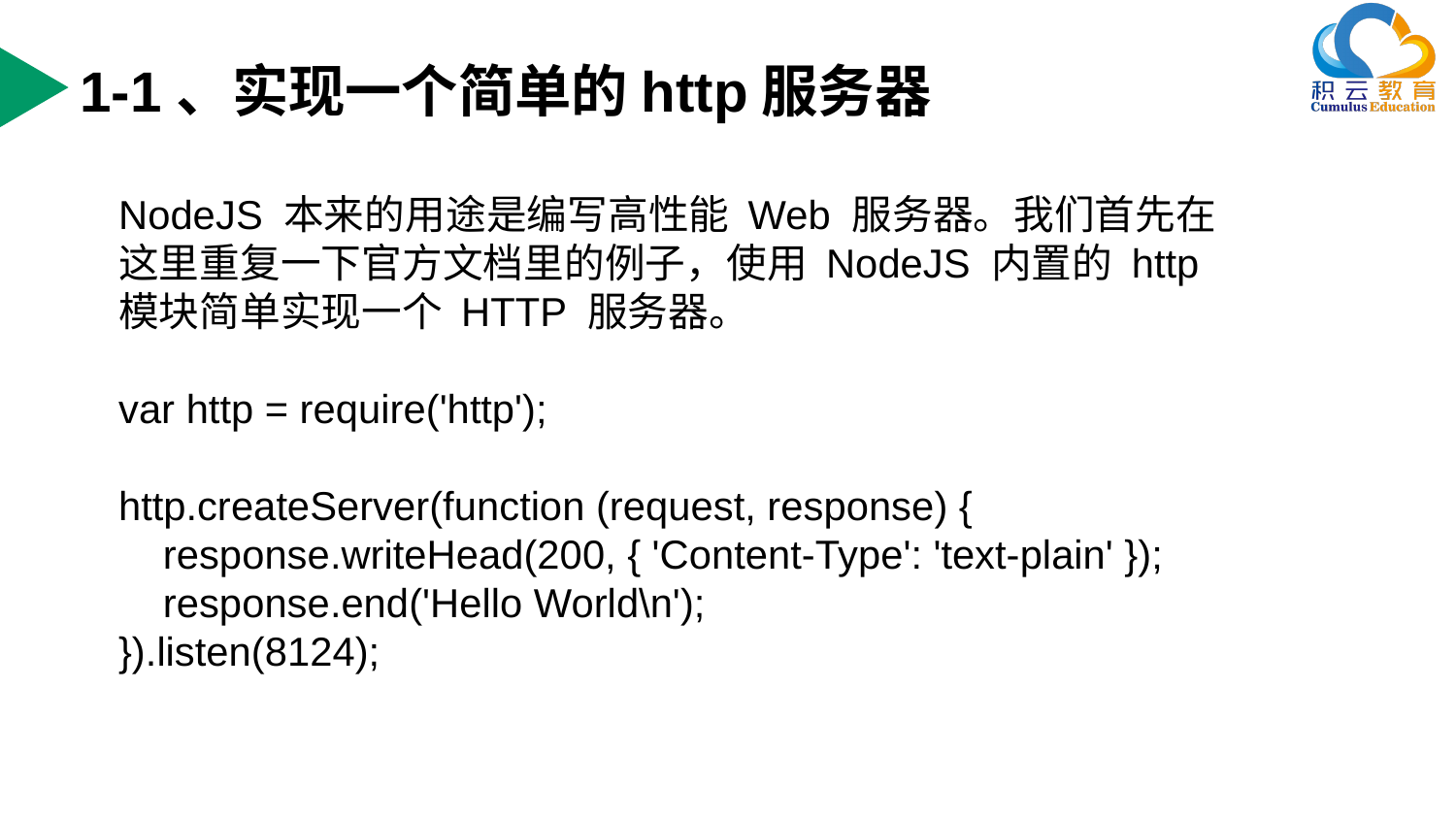

1-1、实现一个简单的http服务器
NodeJS 本来的用途是编写高性能 Web 服务器。我们首先在这里重复一下官方文档里的例子，使用 NodeJS 内置的 http 模块简单实现一个 HTTP 服务器。

var http = require('http');

http.createServer(function (request, response) {
    response.writeHead(200, { 'Content-Type': 'text-plain' });
    response.end('Hello World\n');
}).listen(8124);